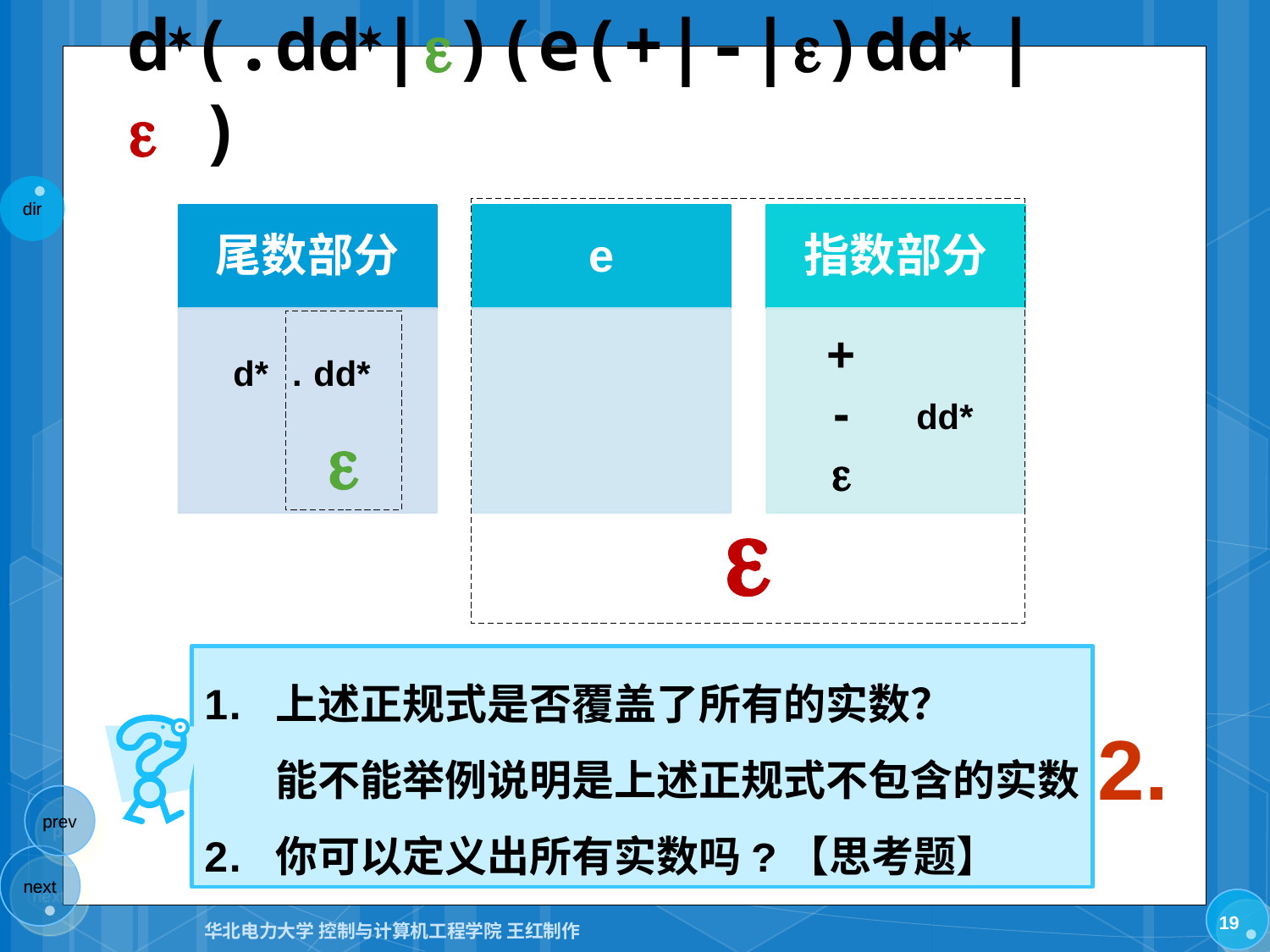

# d∗(.dd∗|ε)(e(+|-|ε)dd∗ | ε )
尾数部分

e

指数部分

ε

ε
+
-
ε
d*
dd*
.
dd*
上述正规式是否覆盖了所有的实数？
能不能举例说明是上述正规式不包含的实数
你可以定义出所有实数吗?【思考题】

2.
19
华北电力大学 控制与计算机工程学院 王红制作